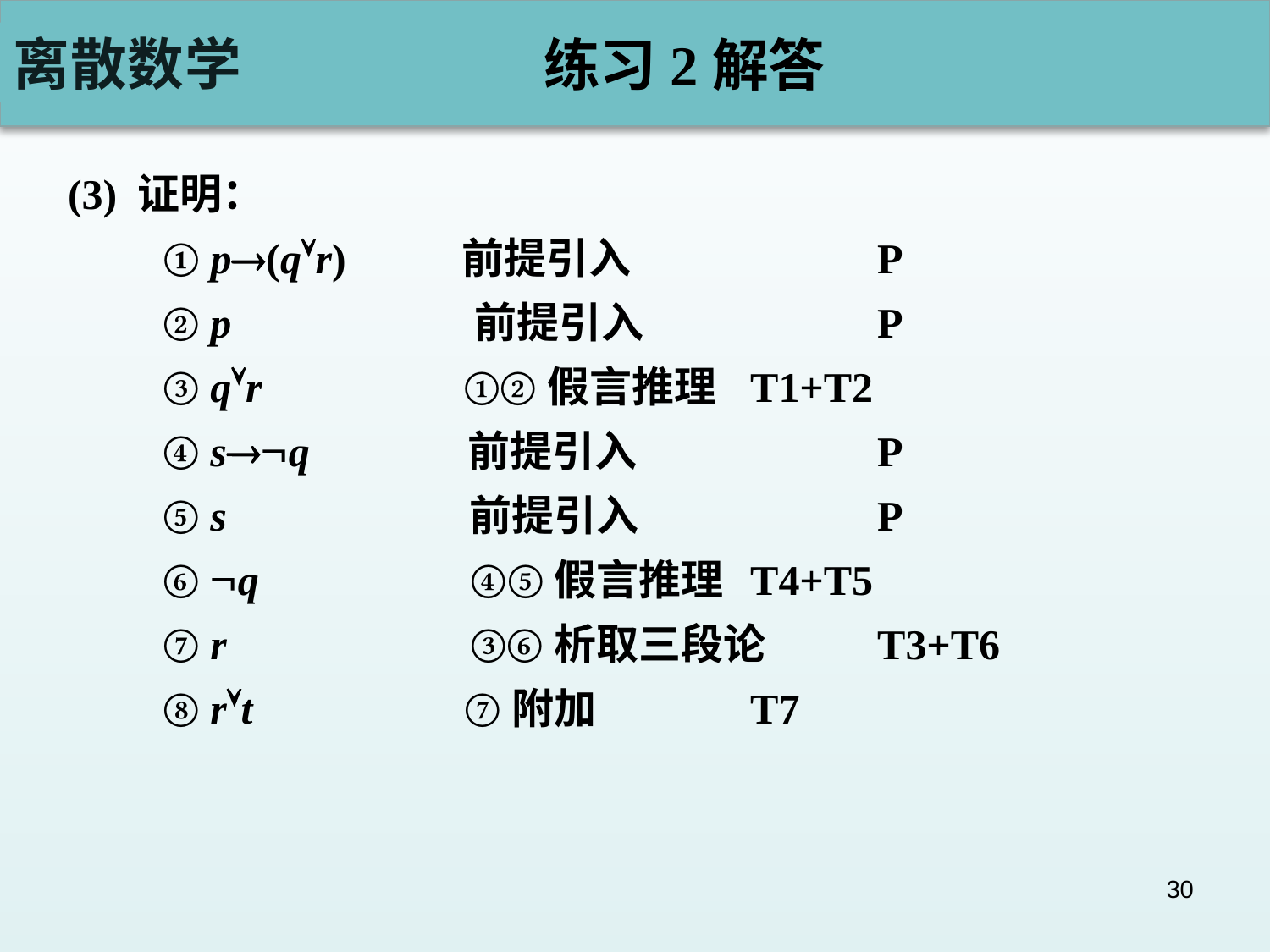

# 练习2解答
(3) 证明：
         ① p→(q∨r)          前提引入		P
         ② p                      前提引入		P
         ③ q∨r                   ①②假言推理	T1+T2
         ④ s→¬q              前提引入		P
         ⑤ s                      前提引入		P
         ⑥ ¬q                    ④⑤假言推理	T4+T5
         ⑦ r                       ③⑥析取三段论	T3+T6
         ⑧ r∨t                    ⑦附加		T7

30